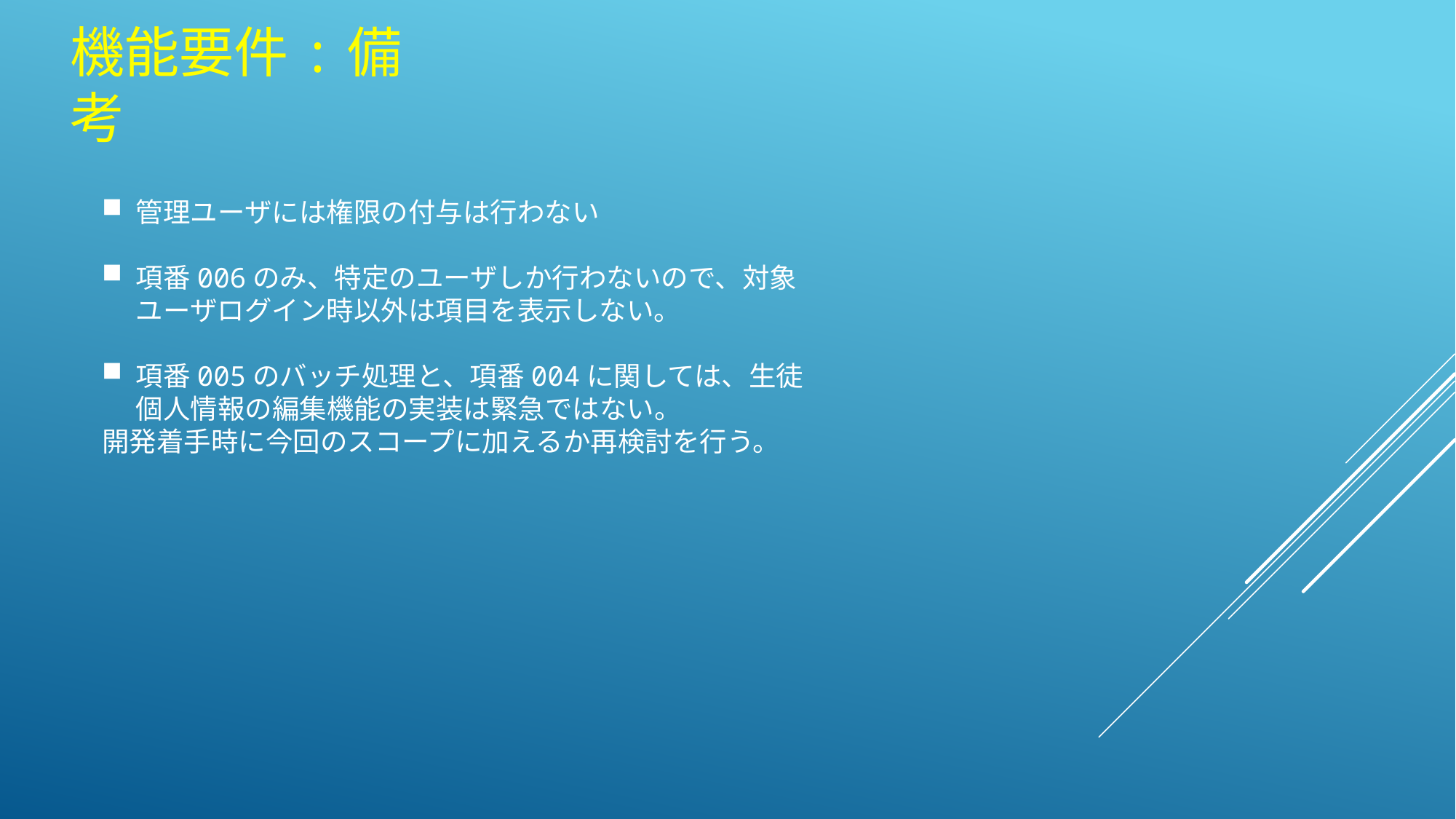

# 機能要件:備考
管理ユーザには権限の付与は行わない

項番006のみ、特定のユーザしか行わないので、対象ユーザログイン時以外は項目を表示しない。

項番005のバッチ処理と、項番004に関しては、生徒個人情報の編集機能の実装は緊急ではない。
開発着手時に今回のスコープに加えるか再検討を行う。